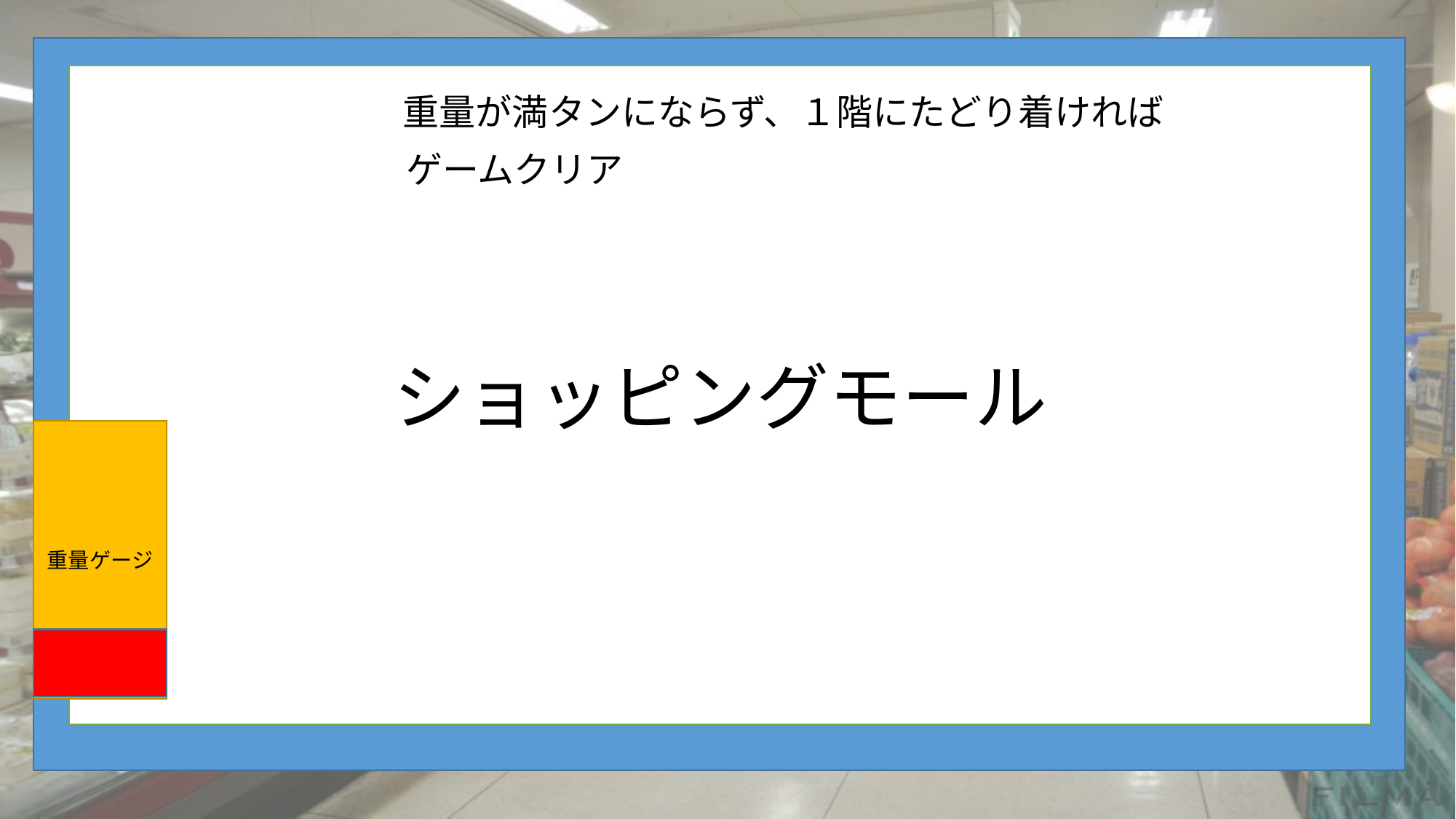

ゲーム画面
ショッピングモール
重量が満タンにならず、１階にたどり着ければ
ゲームクリア
重量ゲージ